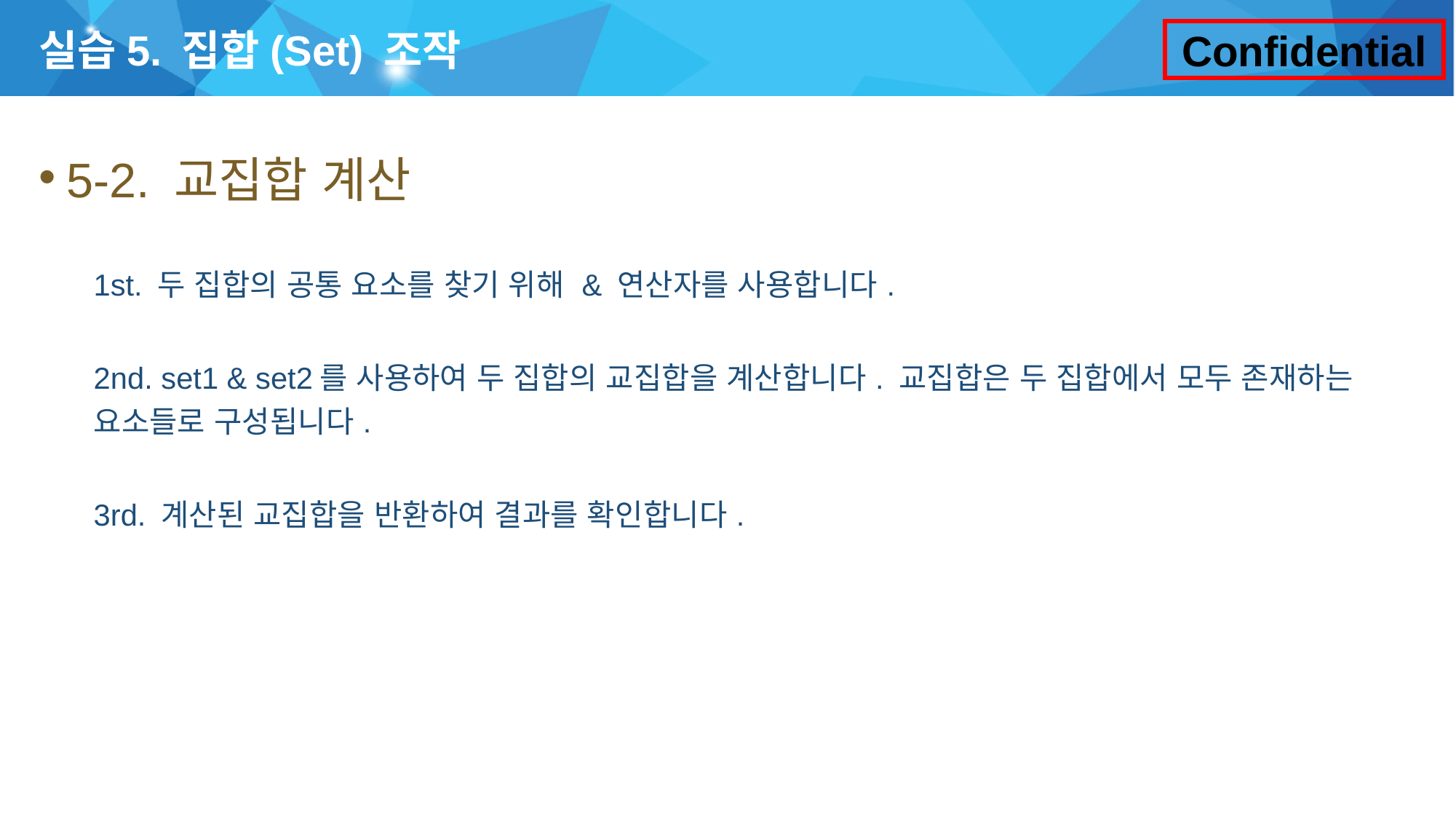

# 실습5. 집합(Set) 조작
5-2. 교집합 계산

1st. 두 집합의 공통 요소를 찾기 위해 & 연산자를 사용합니다.

2nd. set1 & set2를 사용하여 두 집합의 교집합을 계산합니다. 교집합은 두 집합에서 모두 존재하는 요소들로 구성됩니다.

3rd. 계산된 교집합을 반환하여 결과를 확인합니다.